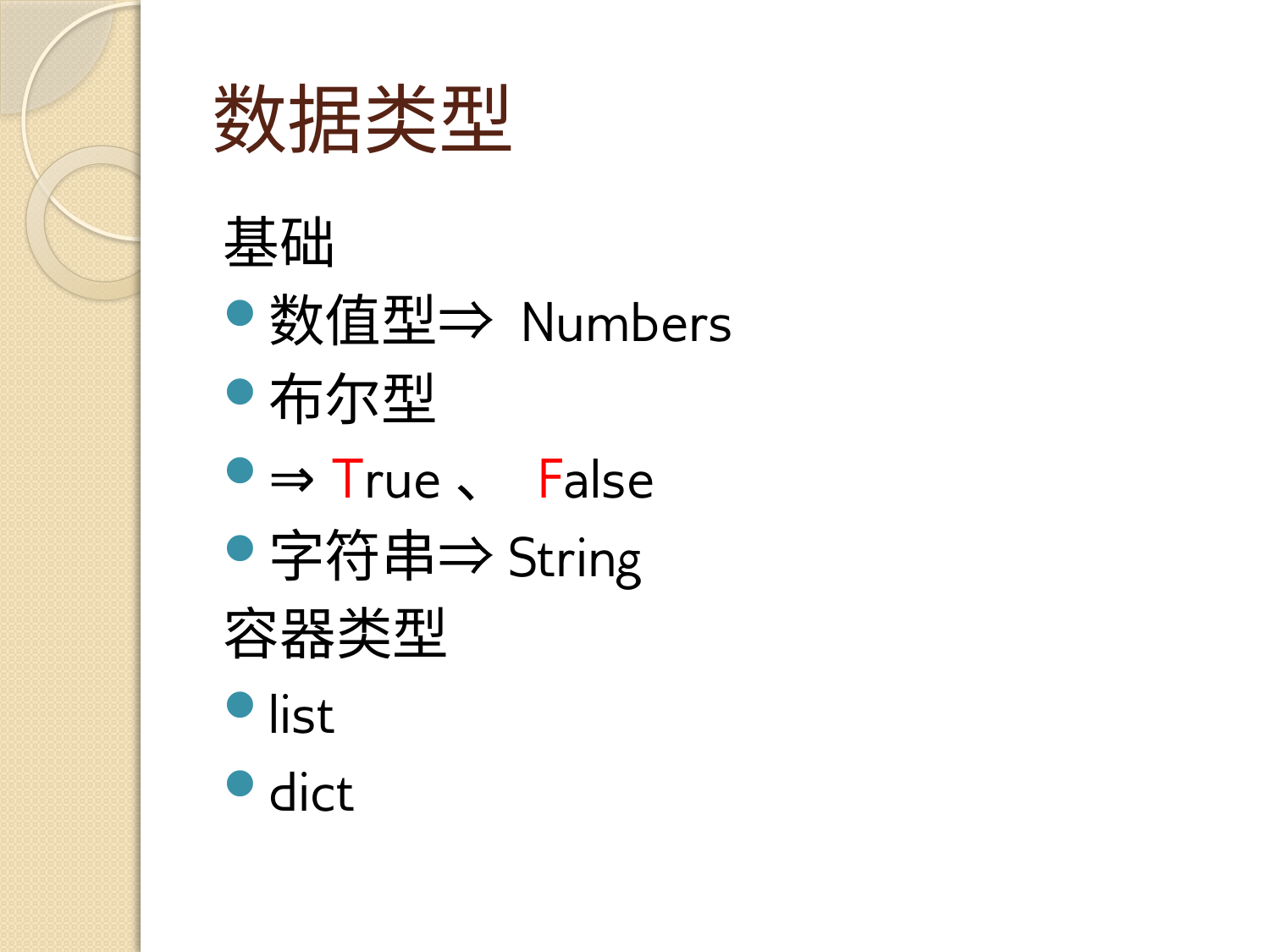

# 数据类型
基础
数值型⇒ Numbers
布尔型
⇒ True、 False
字符串⇒String
容器类型
list
dict